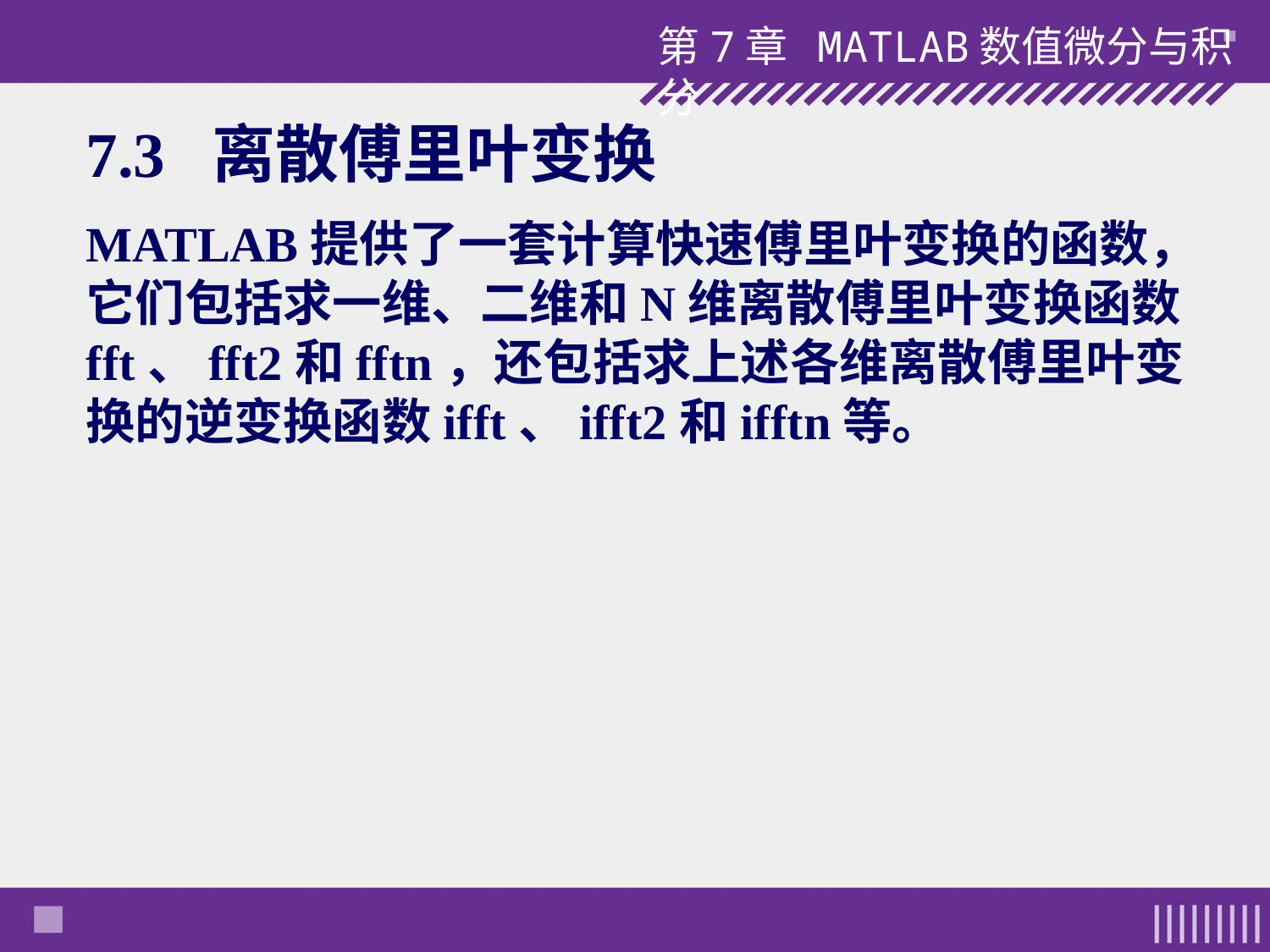

第7章  MATLAB数值微分与积分
# 7.3  离散傅里叶变换
MATLAB提供了一套计算快速傅里叶变换的函数，它们包括求一维、二维和N维离散傅里叶变换函数fft、fft2和fftn，还包括求上述各维离散傅里叶变换的逆变换函数ifft、ifft2和ifftn等。